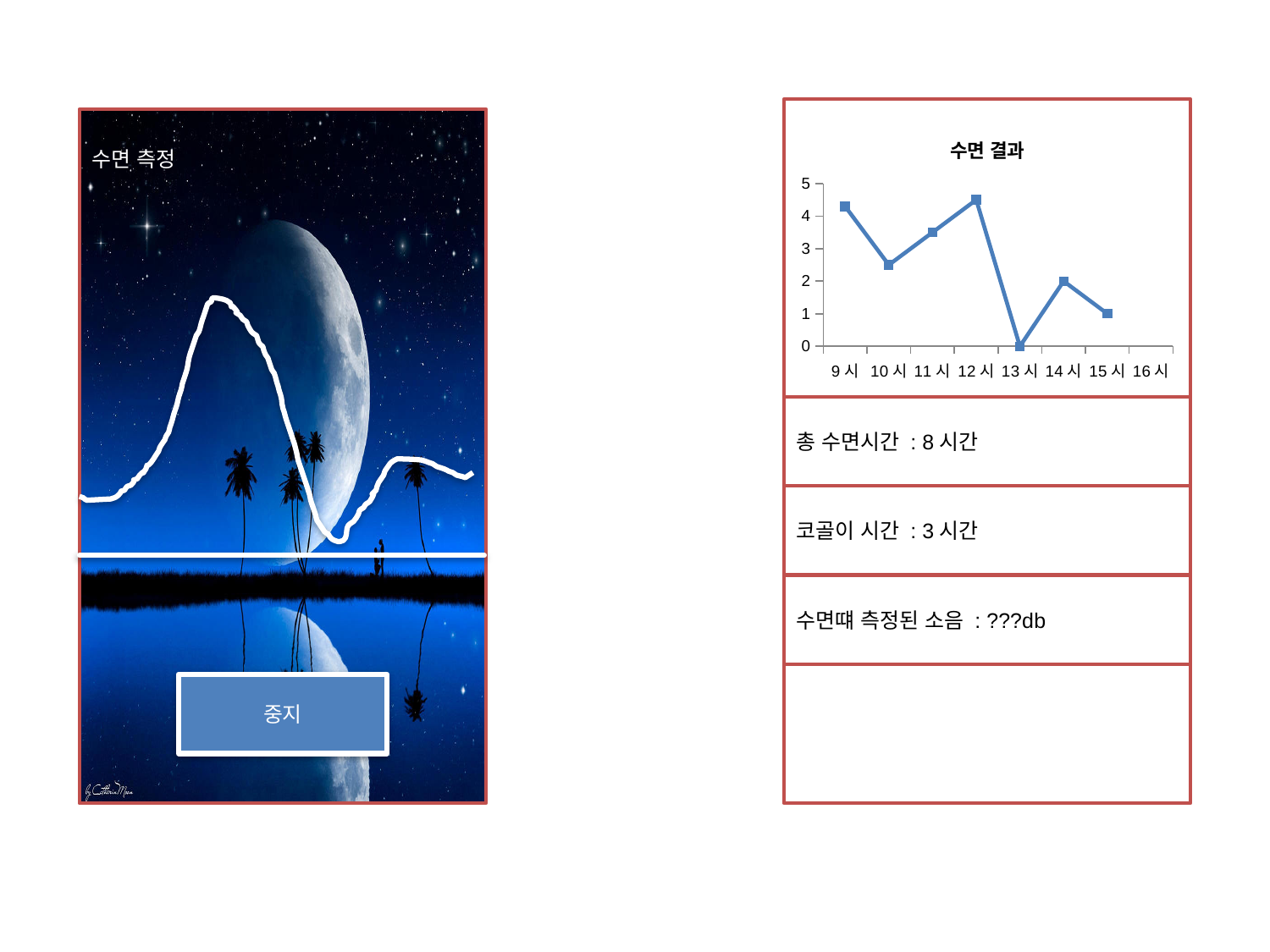

중지
수면 측정

### Chart: 수면 결과

| Category | 수면 |
|---|---|
| 9시 | 4.3 |
| 10시 | 2.5 |
| 11시 | 3.5 |
| 12시 | 4.5 |
| 13시 | 0.0 |
| 14시 | 2.0 |
| 15시 | 1.0 |
| 16시 | None |
총 수면시간 : 8시간
코골이 시간 : 3시간
수면떄 측정된 소음 : ???db